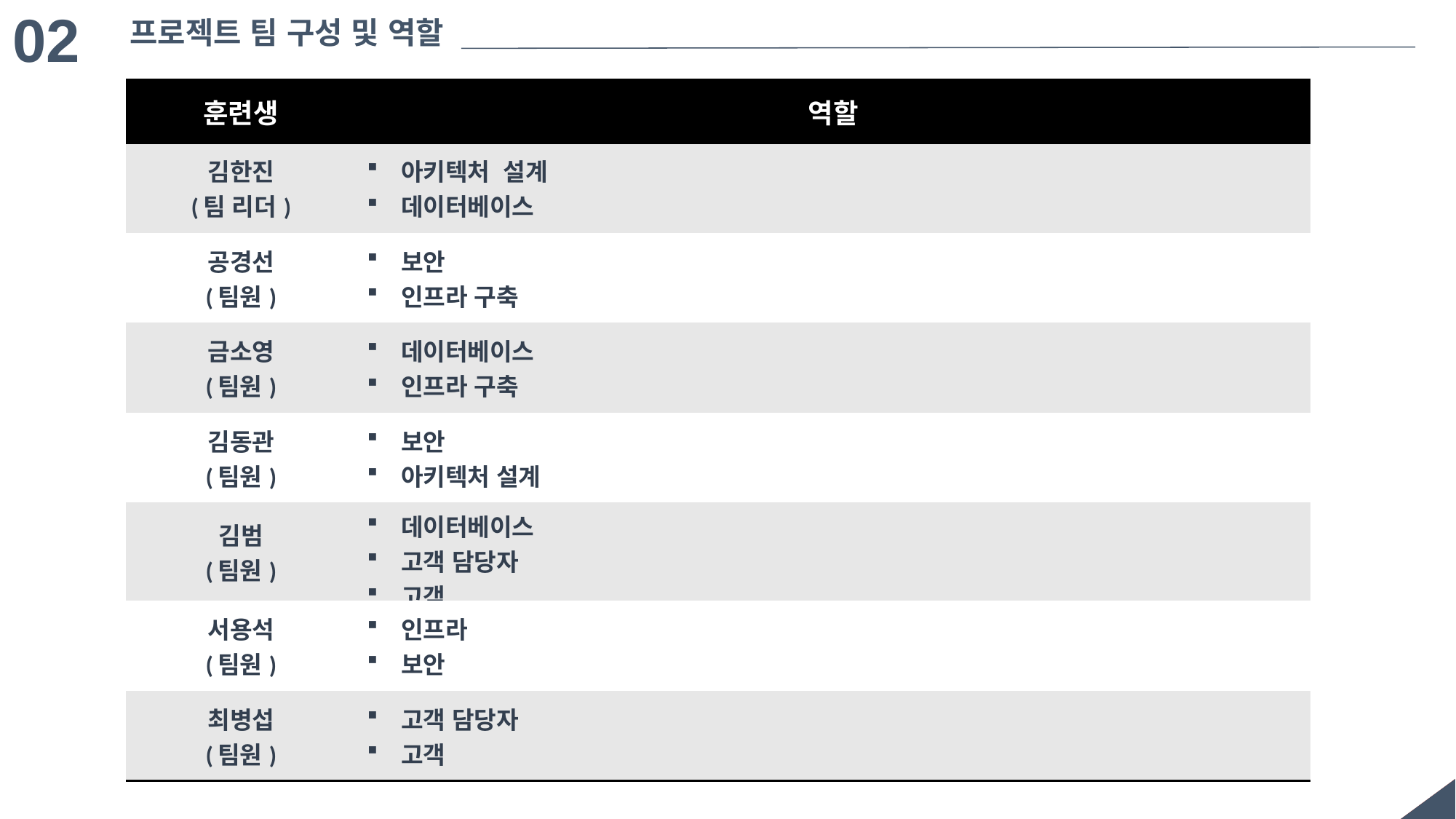

02
프로젝트 팀 구성 및 역할
| 훈련생 | 역할 |
| --- | --- |
| 김한진 (팀 리더) | 아키텍처 설계 데이터베이스 |
| 공경선 (팀원) | 보안 인프라 구축 |
| 금소영 (팀원) | 데이터베이스 인프라 구축 |
| 김동관 (팀원) | 보안 아키텍처 설계 |
| 김범 (팀원) | 데이터베이스 고객 담당자 고객 |
| 서용석 (팀원) | 인프라 보안 |
| 최병섭 (팀원) | 고객 담당자 고객 |